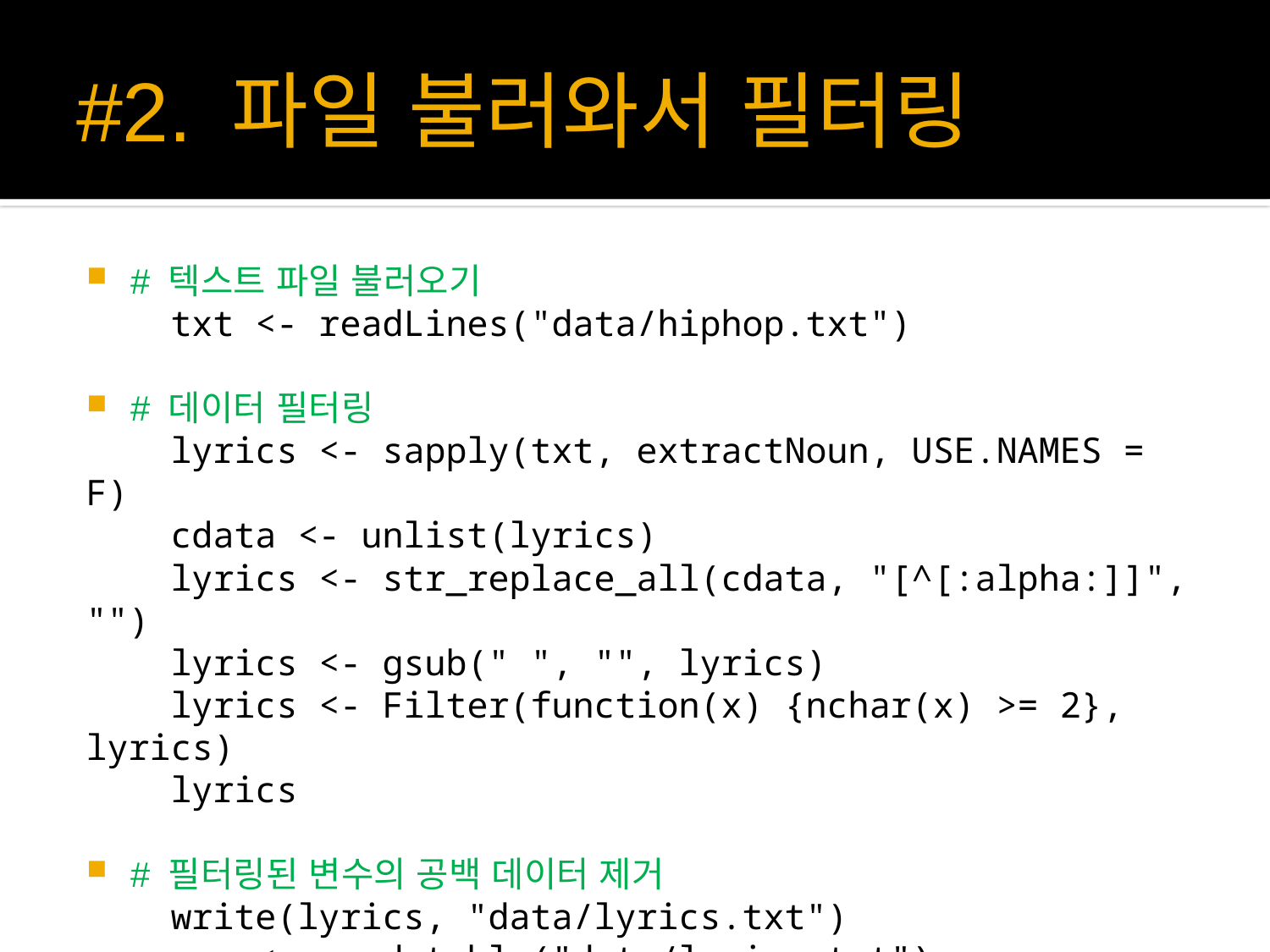

# #2. 파일 불러와서 필터링
# 텍스트 파일 불러오기
    txt <- readLines("data/hiphop.txt")

# 데이터 필터링
    lyrics <- sapply(txt, extractNoun, USE.NAMES = F)
    cdata <- unlist(lyrics)
    lyrics <- str_replace_all(cdata, "[^[:alpha:]]", "")
    lyrics <- gsub(" ", "", lyrics)
    lyrics <- Filter(function(x) {nchar(x) >= 2}, lyrics)
    lyrics

# 필터링된 변수의 공백 데이터 제거
    write(lyrics, "data/lyrics.txt")
    rev <- read.table("data/lyrics.txt")
    nrow(rev)